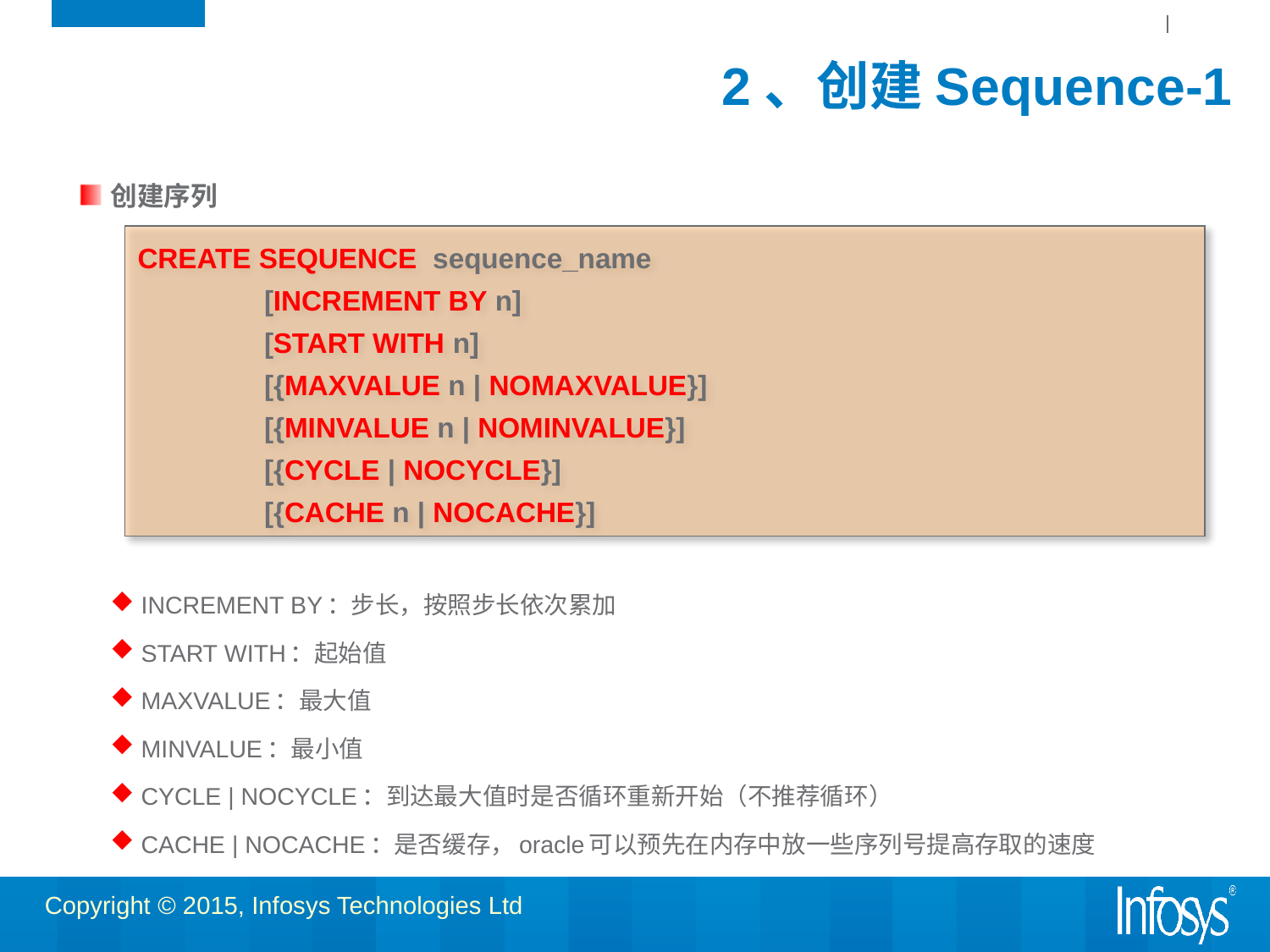

# 2、创建Sequence-1
创建序列

INCREMENT BY：步长，按照步长依次累加
START WITH：起始值
MAXVALUE：最大值
MINVALUE：最小值
CYCLE | NOCYCLE：到达最大值时是否循环重新开始（不推荐循环）
CACHE | NOCACHE：是否缓存，oracle可以预先在内存中放一些序列号提高存取的速度
CREATE SEQUENCE  sequence_name
	[INCREMENT BY n]
	[START WITH n]
	[{MAXVALUE n | NOMAXVALUE}]
	[{MINVALUE n | NOMINVALUE}]
	[{CYCLE | NOCYCLE}]
	[{CACHE n | NOCACHE}]